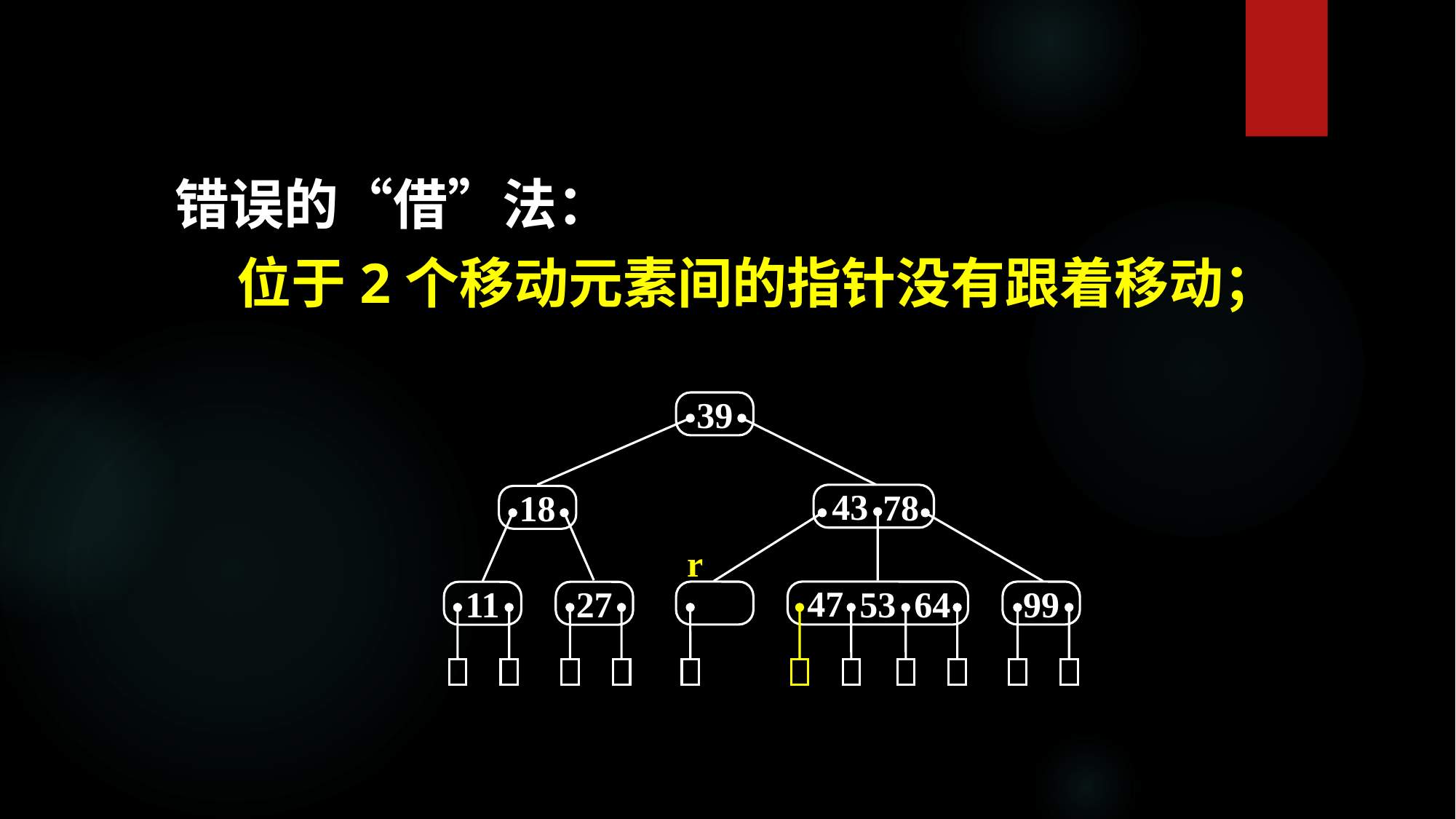

错误的“借”法：
    位于2个移动元素间的指针没有跟着移动；
39

43
      78
18

r
47

      53  64
99
11
27